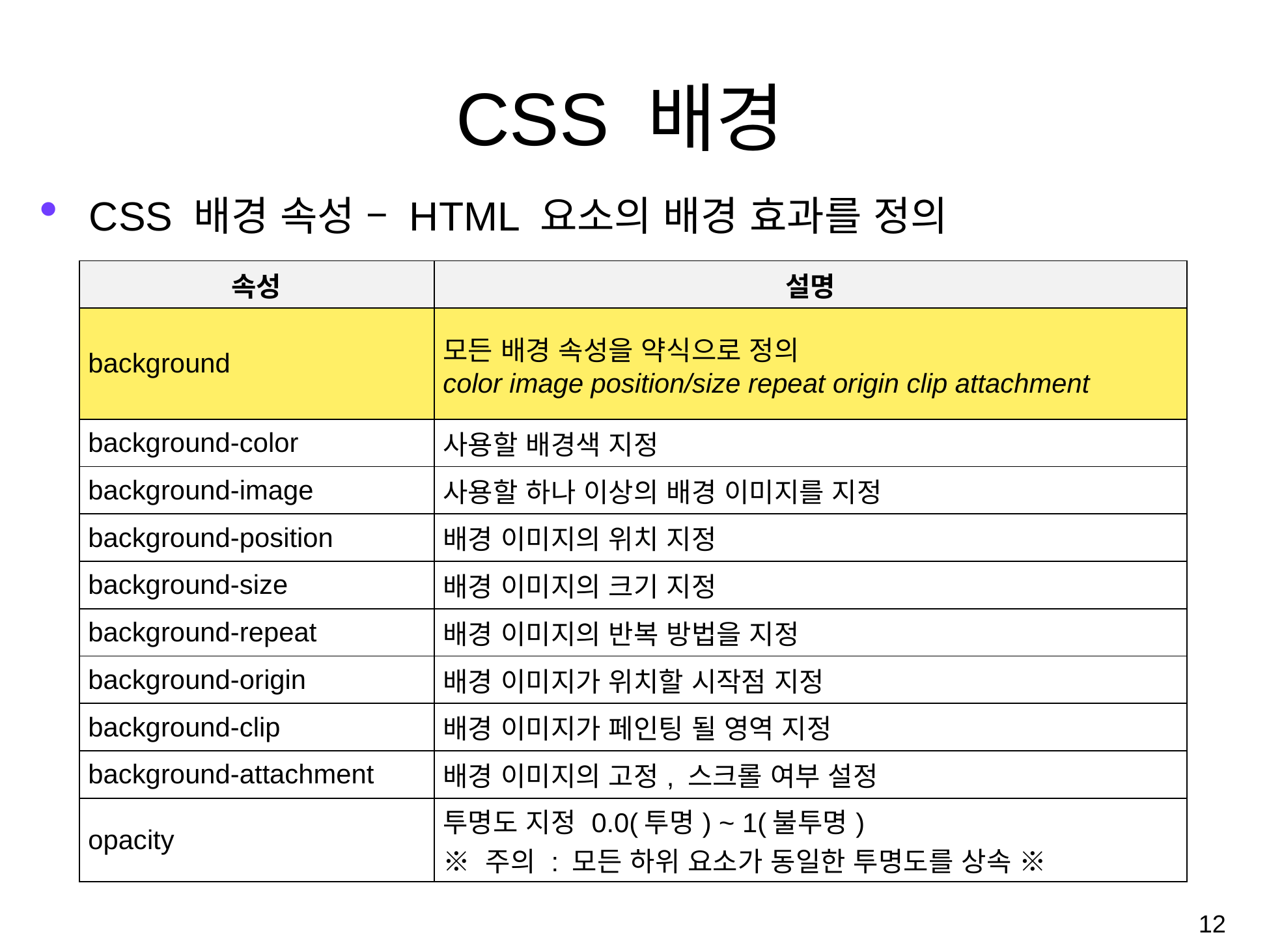

# CSS 배경
CSS 배경 속성 – HTML 요소의 배경 효과를 정의

| 속성 | 설명 |
| --- | --- |
| background | 모든 배경 속성을 약식으로 정의 color image position/size repeat origin clip attachment |
| background-color | 사용할 배경색 지정 |
| background-image | 사용할 하나 이상의 배경 이미지를 지정 |
| background-position | 배경 이미지의 위치 지정 |
| background-size | 배경 이미지의 크기 지정 |
| background-repeat | 배경 이미지의 반복 방법을 지정 |
| background-origin | 배경 이미지가 위치할 시작점 지정 |
| background-clip | 배경 이미지가 페인팅 될 영역 지정 |
| background-attachment | 배경 이미지의 고정, 스크롤 여부 설정 |
| opacity | 투명도 지정 0.0(투명) ~ 1(불투명) ※ 주의 : 모든 하위 요소가 동일한 투명도를 상속 ※ |
12